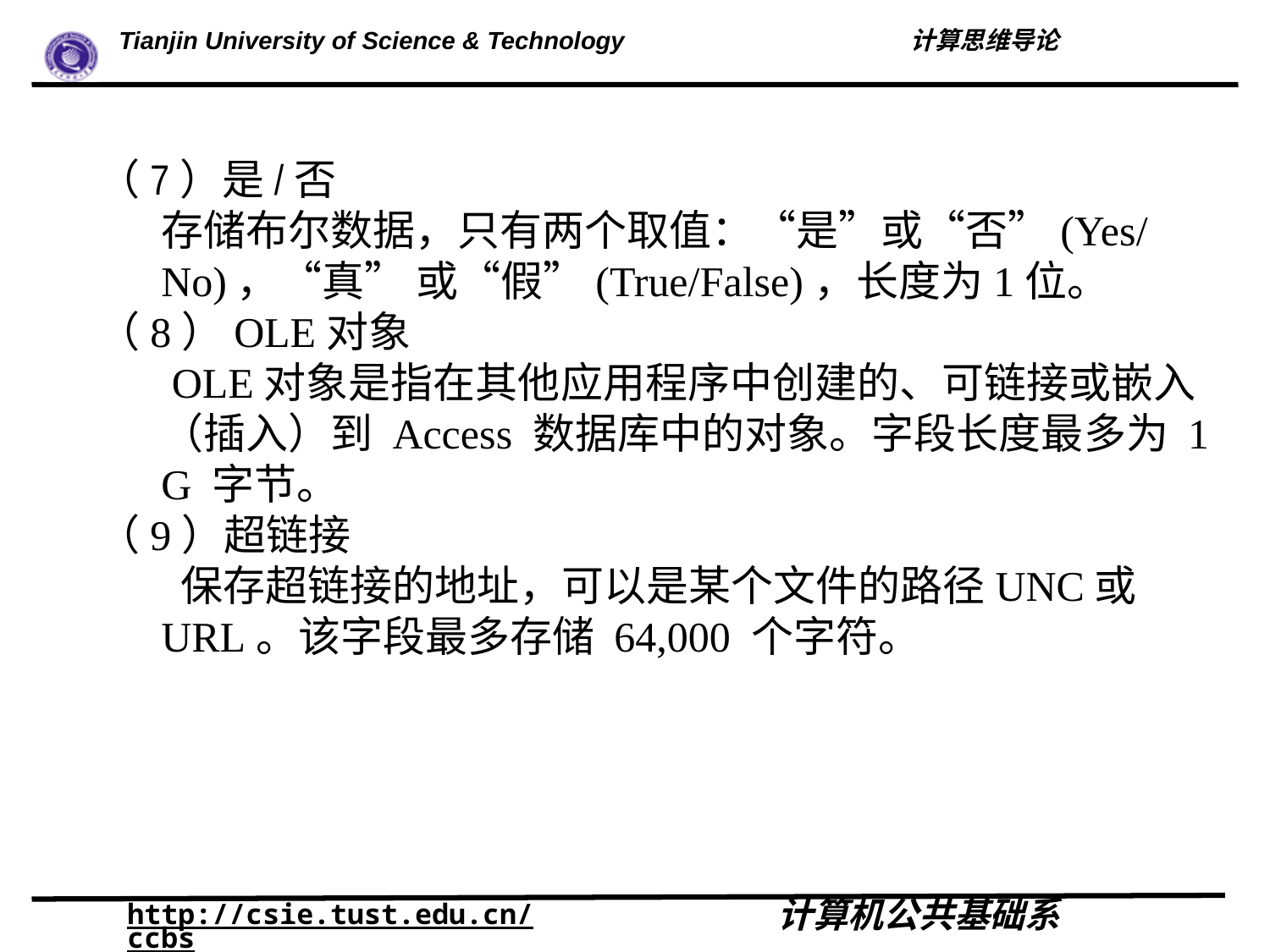

（7）是/否
存储布尔数据，只有两个取值：“是”或“否”(Yes/No)，“真” 或“假”(True/False)，长度为1位。
（8）OLE对象
 OLE对象是指在其他应用程序中创建的、可链接或嵌入（插入）到 Access 数据库中的对象。字段长度最多为 1 G 字节。
（9）超链接
 保存超链接的地址，可以是某个文件的路径UNC或URL。该字段最多存储 64,000 个字符。